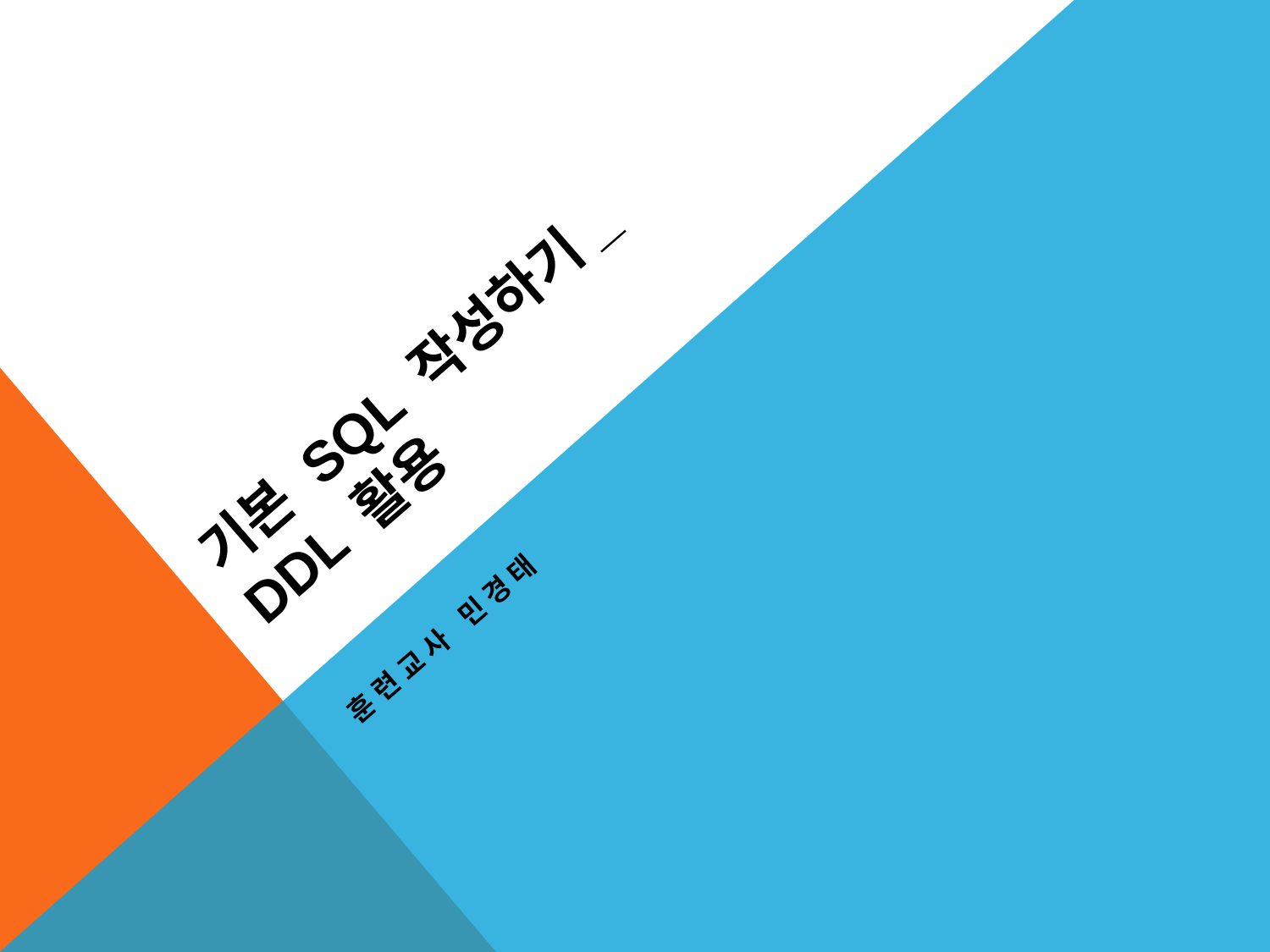

# 기본 SQL 작성하기_ DDL 활용
훈련교사 민경태